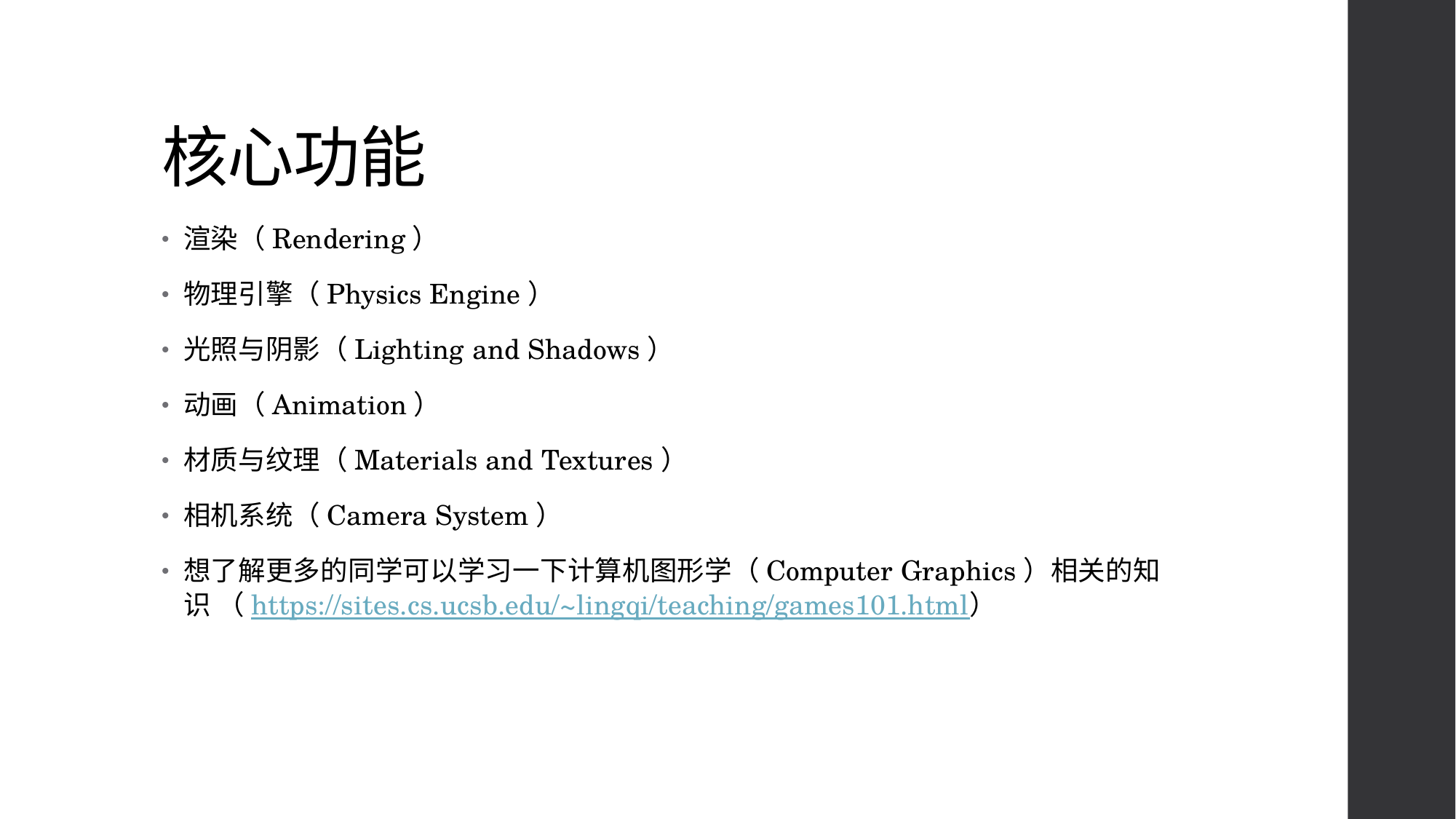

# 核心功能
渲染（Rendering）
物理引擎（Physics Engine）
光照与阴影（Lighting and Shadows）
动画（Animation）
材质与纹理（Materials and Textures）
相机系统（Camera System）
想了解更多的同学可以学习一下计算机图形学（Computer Graphics）相关的知识 （https://sites.cs.ucsb.edu/~lingqi/teaching/games101.html）